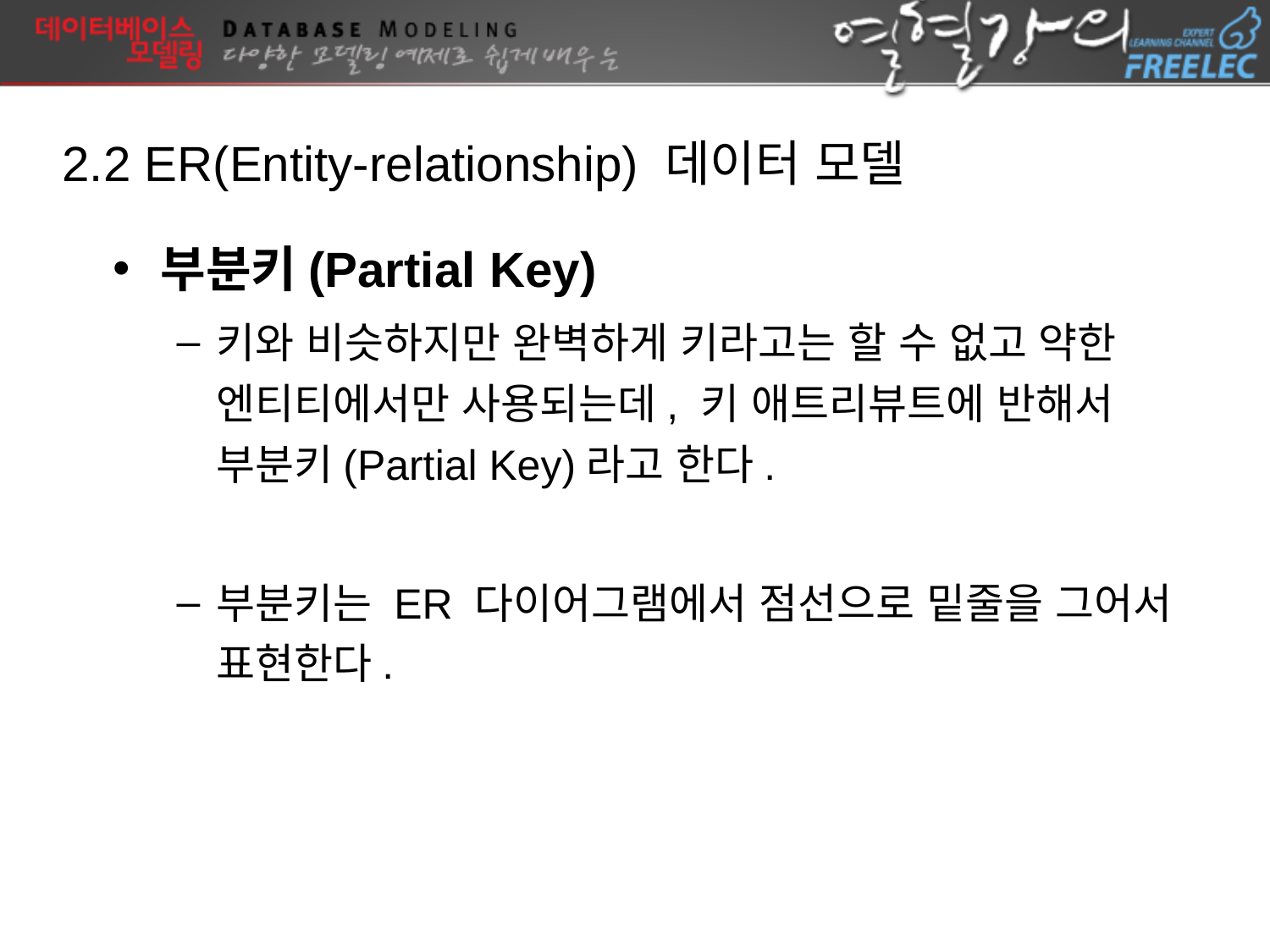

2.2 ER(Entity-relationship) 데이터 모델
부분키(Partial Key)
키와 비슷하지만 완벽하게 키라고는 할 수 없고 약한 엔티티에서만 사용되는데, 키 애트리뷰트에 반해서 부분키(Partial Key)라고 한다.

부분키는 ER 다이어그램에서 점선으로 밑줄을 그어서 표현한다.